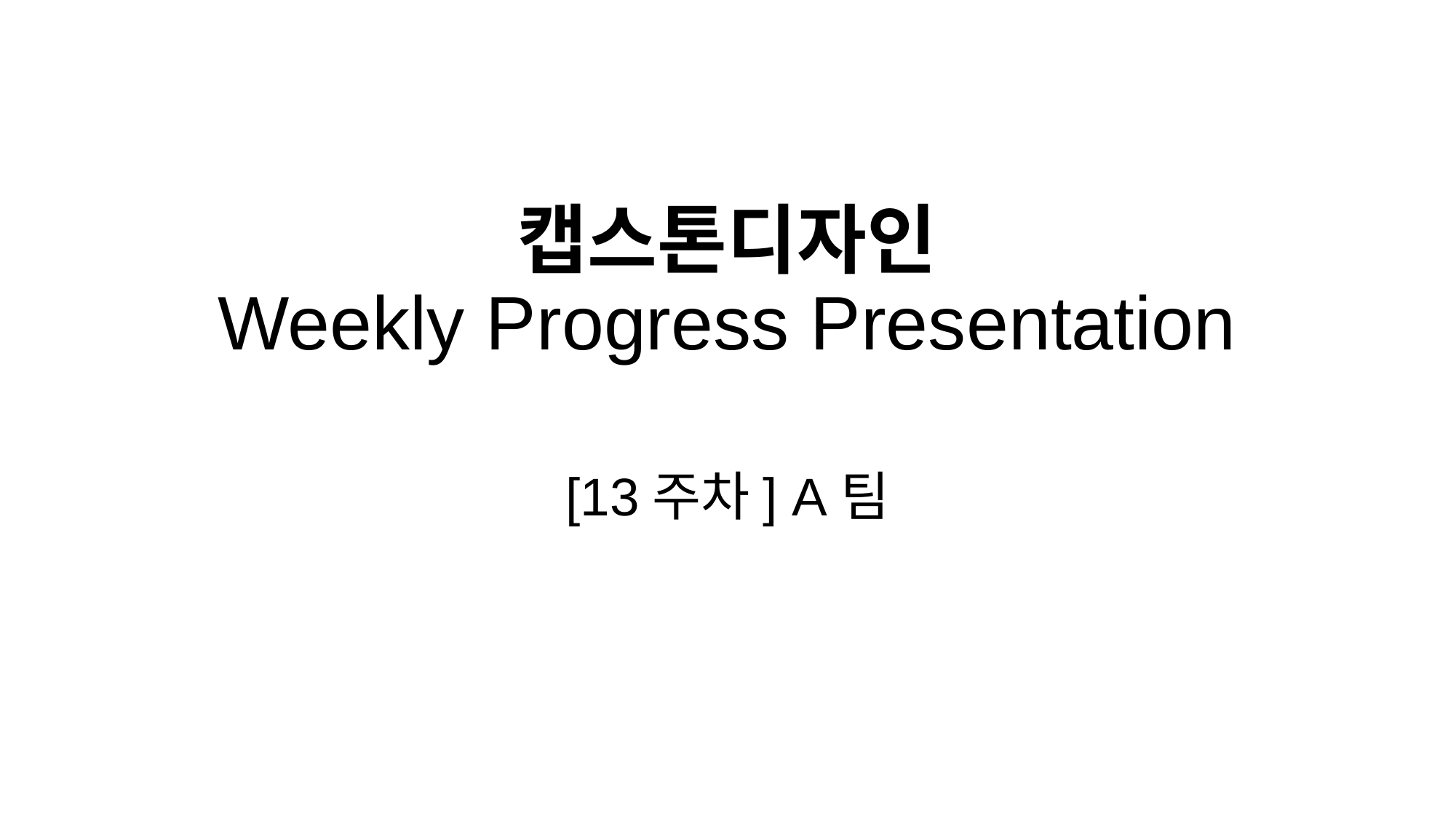

# 캡스톤디자인 Weekly Progress Presentation
[13주차] A팀